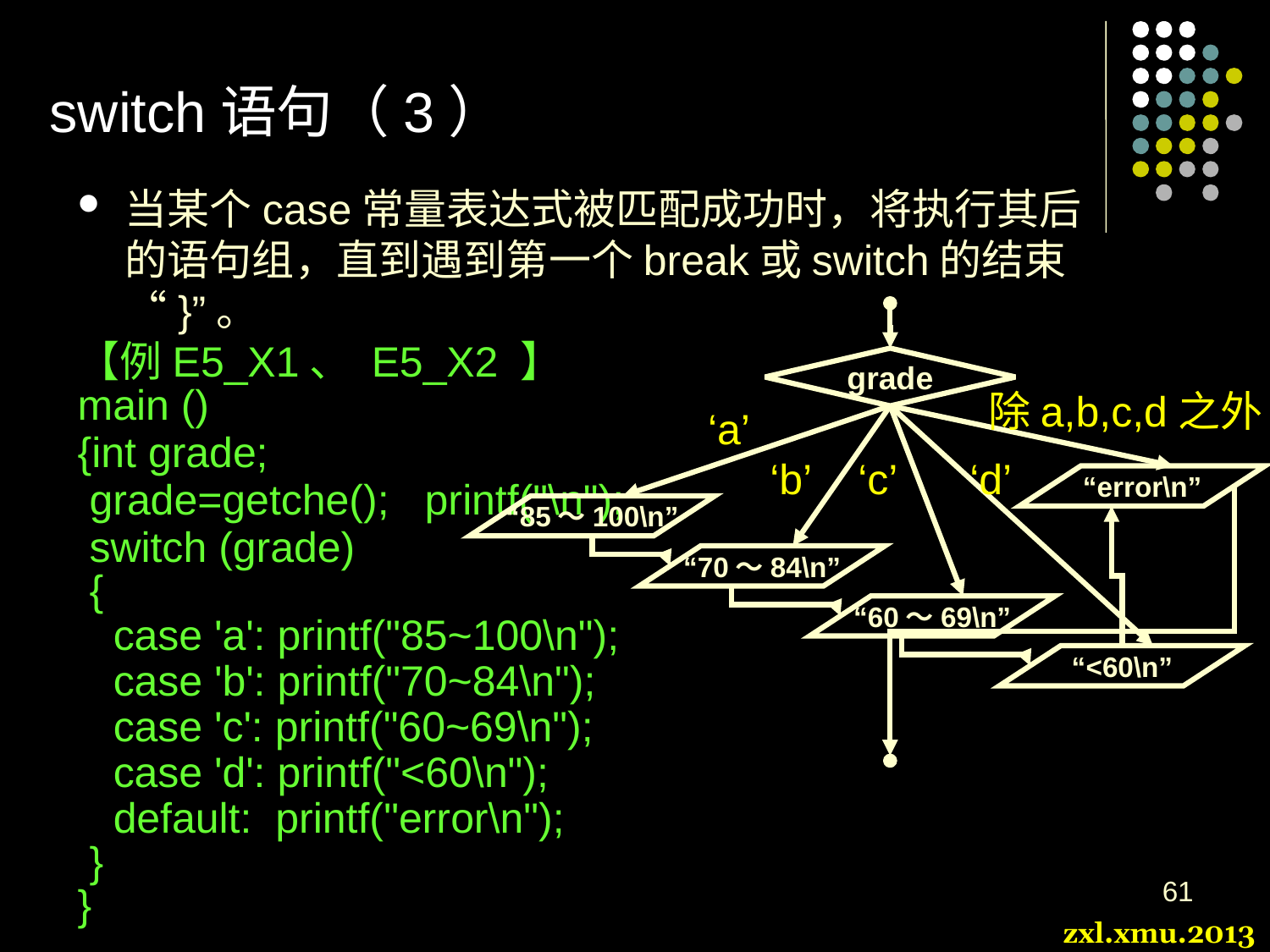

# switch语句（3）
当某个case常量表达式被匹配成功时，将执行其后的语句组，直到遇到第一个break或switch的结束“}”。
【例E5_X1、 E5_X2 】
main ()
{int grade;
 grade=getche();   printf("\n");
 switch (grade)
 {
   case 'a': printf("85~100\n");
   case 'b': printf("70~84\n");
   case 'c': printf("60~69\n");
   case 'd': printf("<60\n");
   default:  printf("error\n");
 }
}

grade
除a,b,c,d之外
‘a’
‘b’
‘c’
‘d’
“error\n”
“85～100\n”
“70～84\n”
“60～69\n”
“<60\n”

61